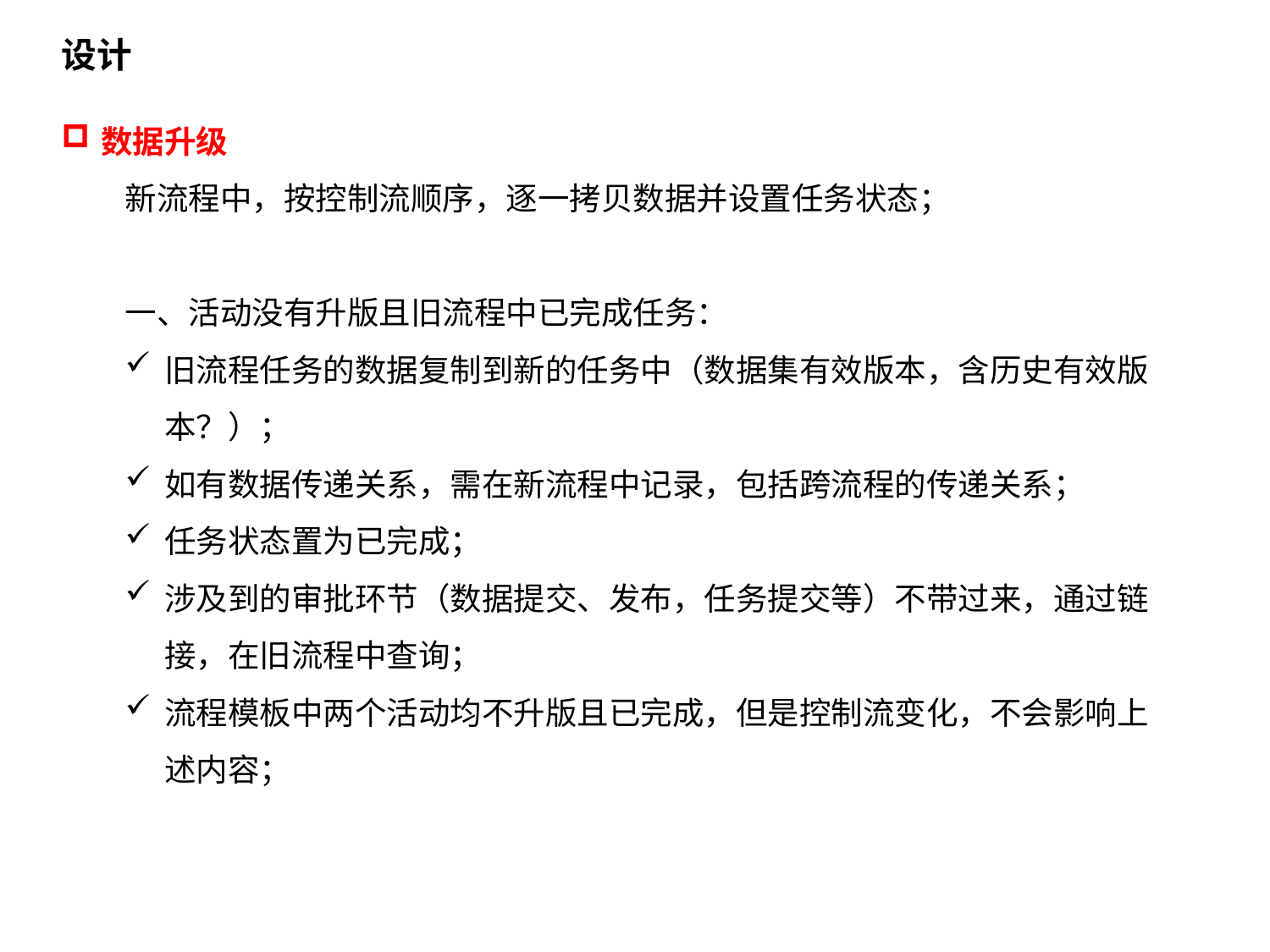

设计
数据升级
新流程中，按控制流顺序，逐一拷贝数据并设置任务状态；

一、活动没有升版且旧流程中已完成任务：
旧流程任务的数据复制到新的任务中（数据集有效版本，含历史有效版本？）；
如有数据传递关系，需在新流程中记录，包括跨流程的传递关系；
任务状态置为已完成；
涉及到的审批环节（数据提交、发布，任务提交等）不带过来，通过链接，在旧流程中查询；
流程模板中两个活动均不升版且已完成，但是控制流变化，不会影响上述内容；